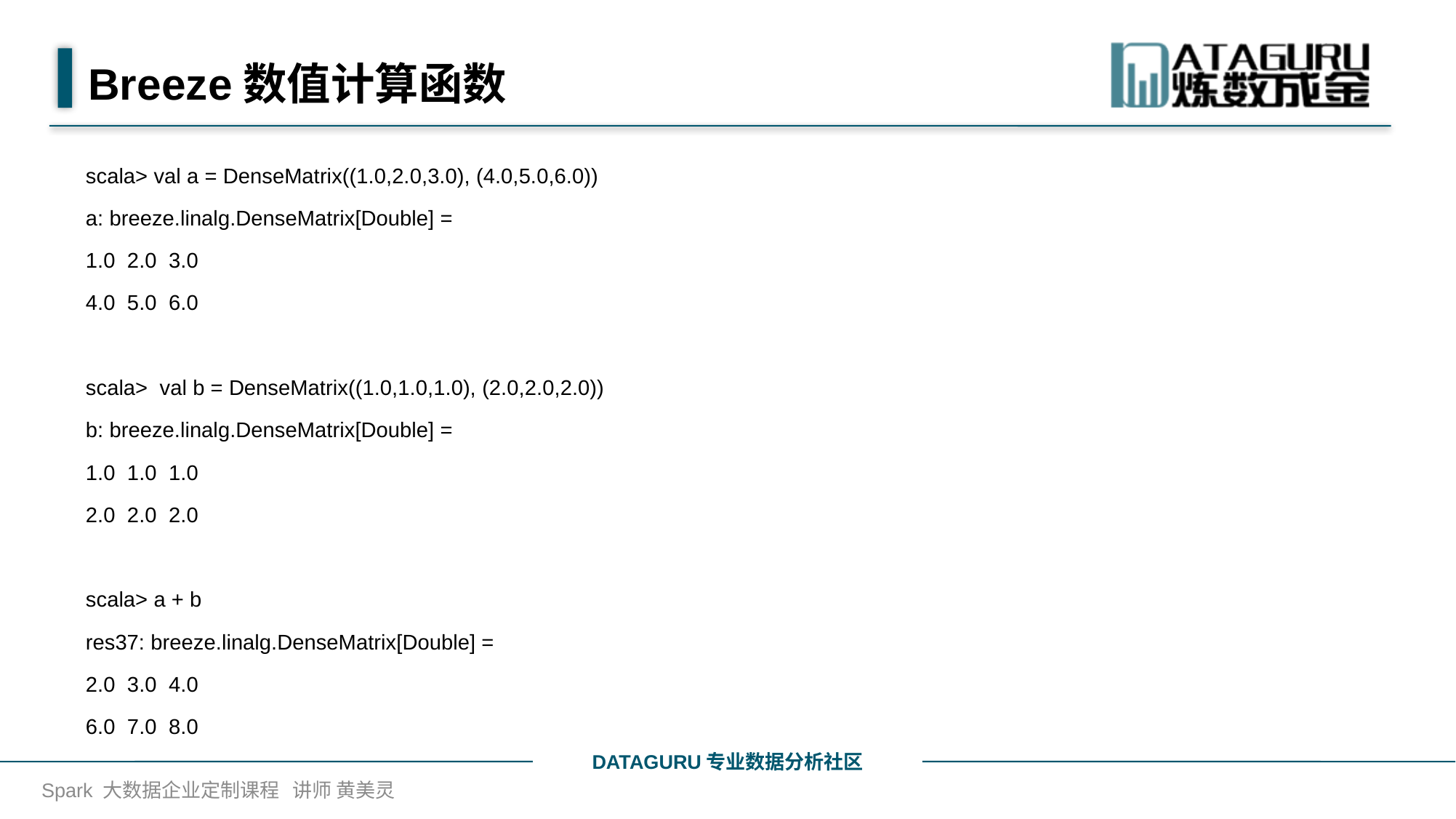

# Breeze数值计算函数
scala> val a = DenseMatrix((1.0,2.0,3.0), (4.0,5.0,6.0))
a: breeze.linalg.DenseMatrix[Double] =
1.0  2.0  3.0
4.0  5.0  6.0

scala>  val b = DenseMatrix((1.0,1.0,1.0), (2.0,2.0,2.0))
b: breeze.linalg.DenseMatrix[Double] =
1.0  1.0  1.0
2.0  2.0  2.0

scala> a + b
res37: breeze.linalg.DenseMatrix[Double] =
2.0  3.0  4.0
6.0  7.0  8.0